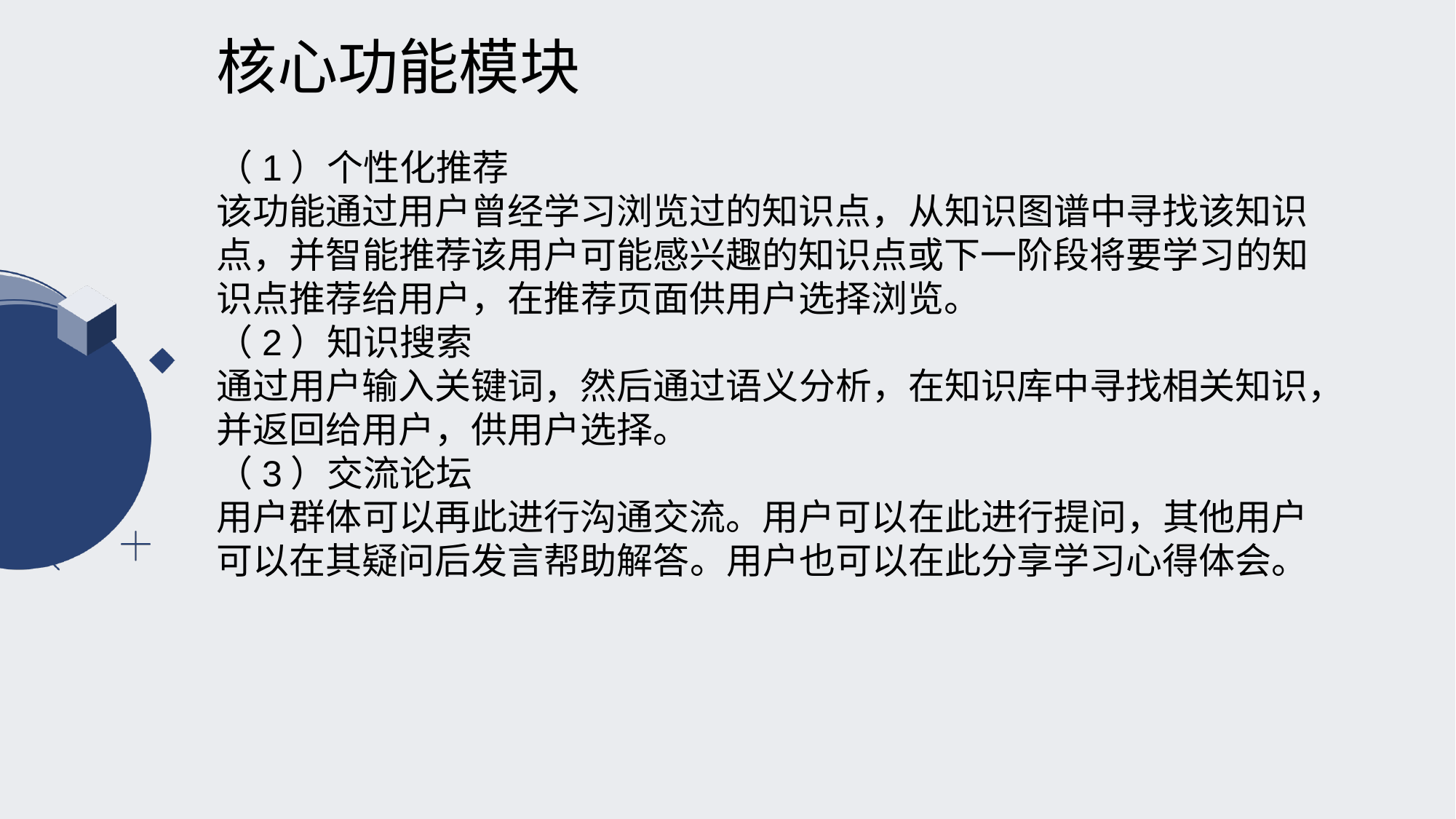

核心功能模块
（1）个性化推荐
该功能通过用户曾经学习浏览过的知识点，从知识图谱中寻找该知识点，并智能推荐该用户可能感兴趣的知识点或下一阶段将要学习的知识点推荐给用户，在推荐页面供用户选择浏览。
（2）知识搜索
通过用户输入关键词，然后通过语义分析，在知识库中寻找相关知识，并返回给用户，供用户选择。
（3）交流论坛
用户群体可以再此进行沟通交流。用户可以在此进行提问，其他用户可以在其疑问后发言帮助解答。用户也可以在此分享学习心得体会。